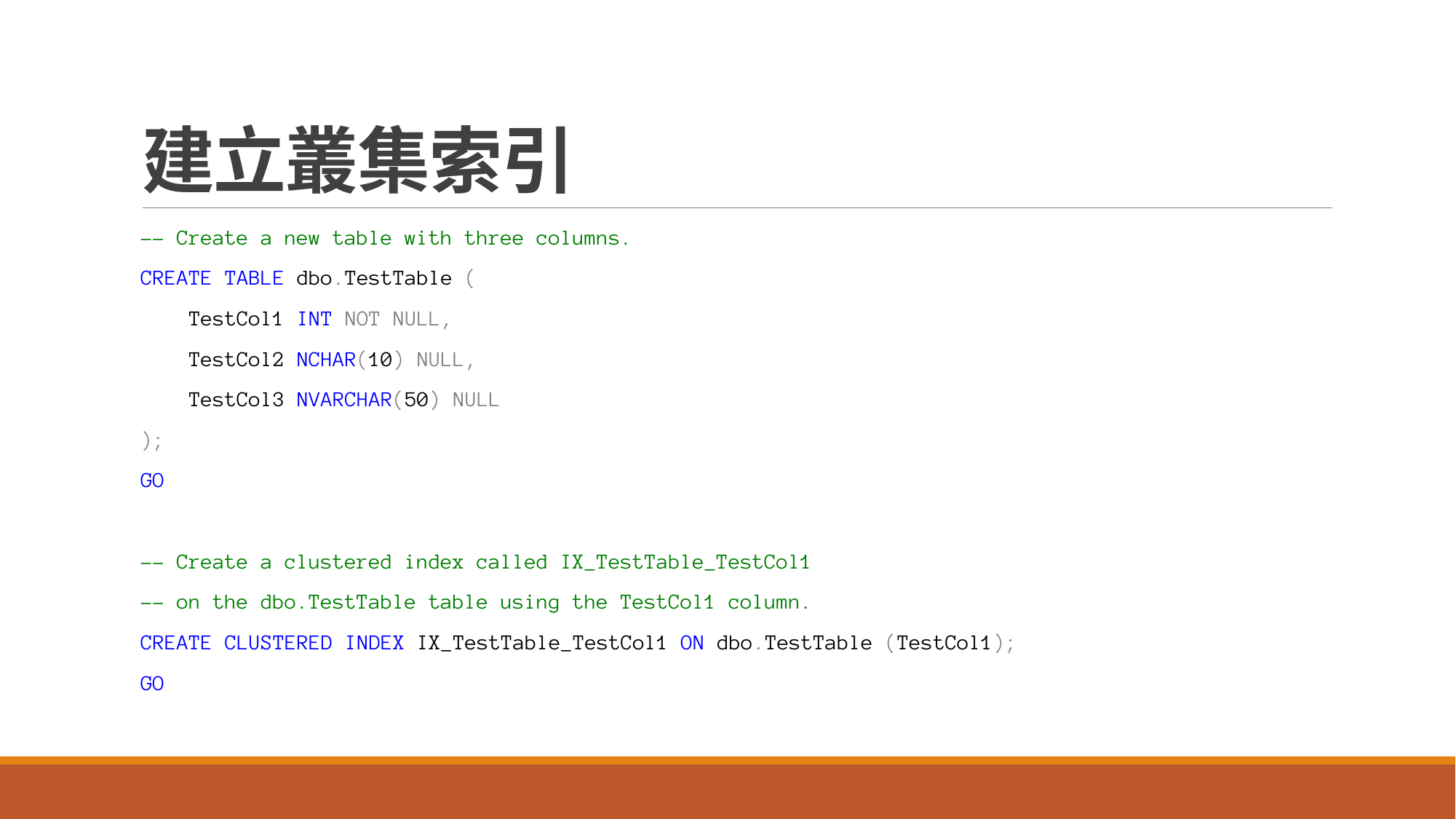

# 建立叢集索引
-- Create a new table with three columns.
CREATE TABLE dbo.TestTable (
    TestCol1 INT NOT NULL,
    TestCol2 NCHAR(10) NULL,
    TestCol3 NVARCHAR(50) NULL
);
GO

-- Create a clustered index called IX_TestTable_TestCol1
-- on the dbo.TestTable table using the TestCol1 column.
CREATE CLUSTERED INDEX IX_TestTable_TestCol1 ON dbo.TestTable (TestCol1);
GO